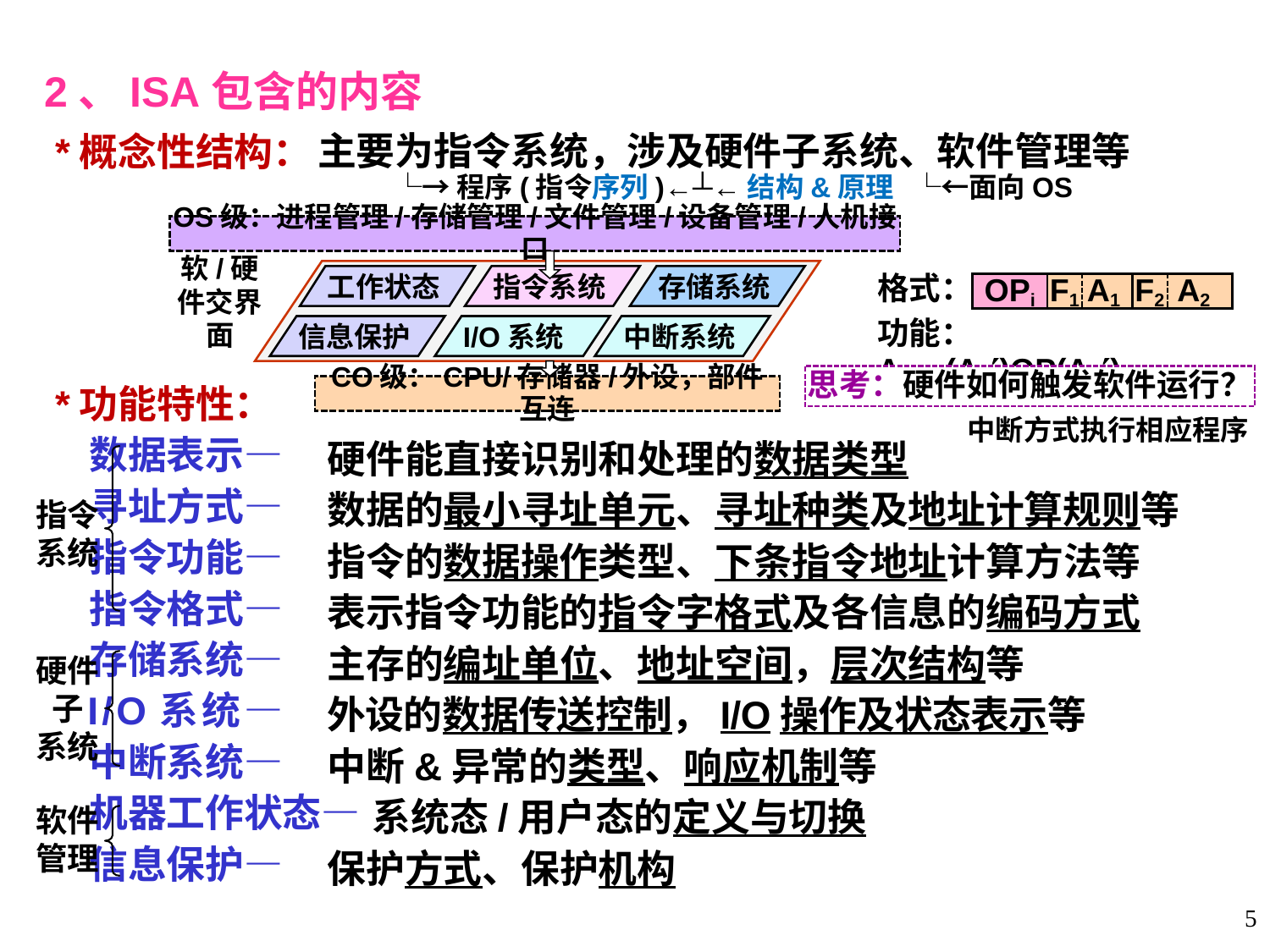

2、ISA包含的内容
 *概念性结构：

 *功能特性：
    数据表示—
    寻址方式—
    指令功能—
    指令格式—
    存储系统—
    I/O系统—
    中断系统—
    机器工作状态—
    信息保护—
主要为指令系统，涉及硬件子系统、软件管理等
            └→程序(指令序列)←┴←结构&原理   └←面向OS
OS级：进程管理/存储管理/文件管理/设备管理/人机接口

软/硬件交界面
指令系统

CO级：CPU/存储器/外设，部件互连
存储系统
I/O系统
中断系统
工作状态
信息保护
格式：
功能：AD←(A1′)OP(A2′)
OPi
F1 A1
F2  A2
思考：硬件如何触发软件运行？
中断方式执行相应程序
硬件能直接识别和处理的数据类型
数据的最小寻址单元、寻址种类及地址计算规则等
指令的数据操作类型、下条指令地址计算方法等
表示指令功能的指令字格式及各信息的编码方式
主存的编址单位、地址空间，层次结构等
外设的数据传送控制，I/O操作及状态表示等
中断&异常的类型、响应机制等
    系统态/用户态的定义与切换
保护方式、保护机构

指令系统

硬件子
系统
软件管理

5